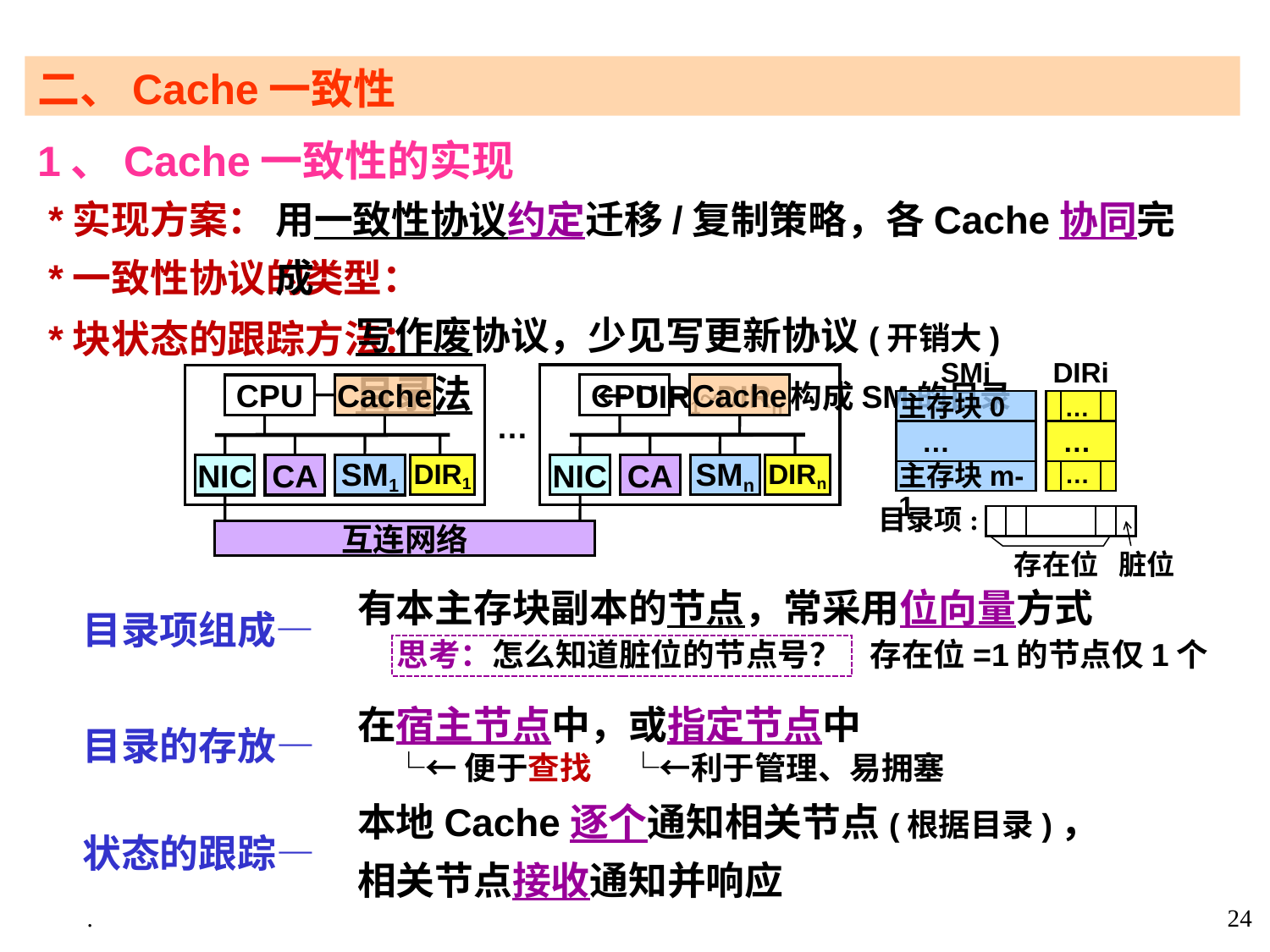

二、Cache一致性
1、Cache一致性的实现
 *实现方案：
 *一致性协议的类型：
 *块状态的跟踪方法：

    目录项组成—

    目录的存放—

    状态的跟踪—
用一致性协议约定迁移/复制策略，各Cache协同完成
        写作废协议，少见写更新协议(开销大)
        目录法              ←DIR1~DIRn构成SM的目录
SMi
DIRi
主存块0
   …
主存块m-1
…
…
…

目录项:

存在位
脏位

CPU
Cache

DIR1
NIC
CA
SM1

CPU
Cache

…

DIRn
NIC
CA
SMn

互连网络
有本主存块副本的节点，常采用位向量方式

在宿主节点中，或指定节点中
     └←便于查找     └←利于管理、易拥塞
本地Cache逐个通知相关节点(根据目录)，
相关节点接收通知并响应
存在位=1的节点仅1个
思考：怎么知道脏位的节点号？
.
24